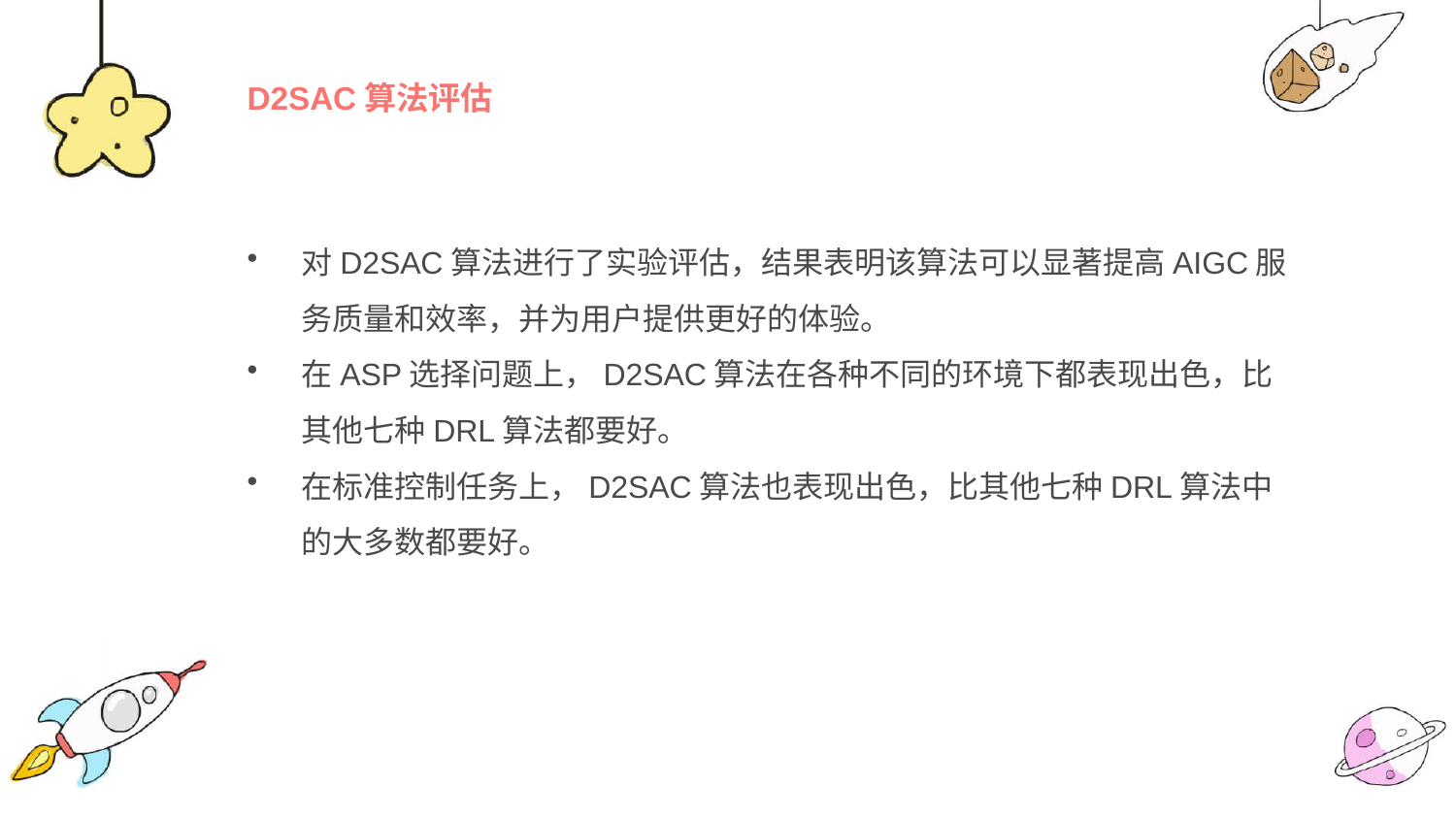

D2SAC算法评估
对D2SAC算法进行了实验评估，结果表明该算法可以显著提高AIGC服务质量和效率，并为用户提供更好的体验。
在ASP选择问题上，D2SAC算法在各种不同的环境下都表现出色，比其他七种DRL算法都要好。
在标准控制任务上，D2SAC算法也表现出色，比其他七种DRL算法中的大多数都要好。